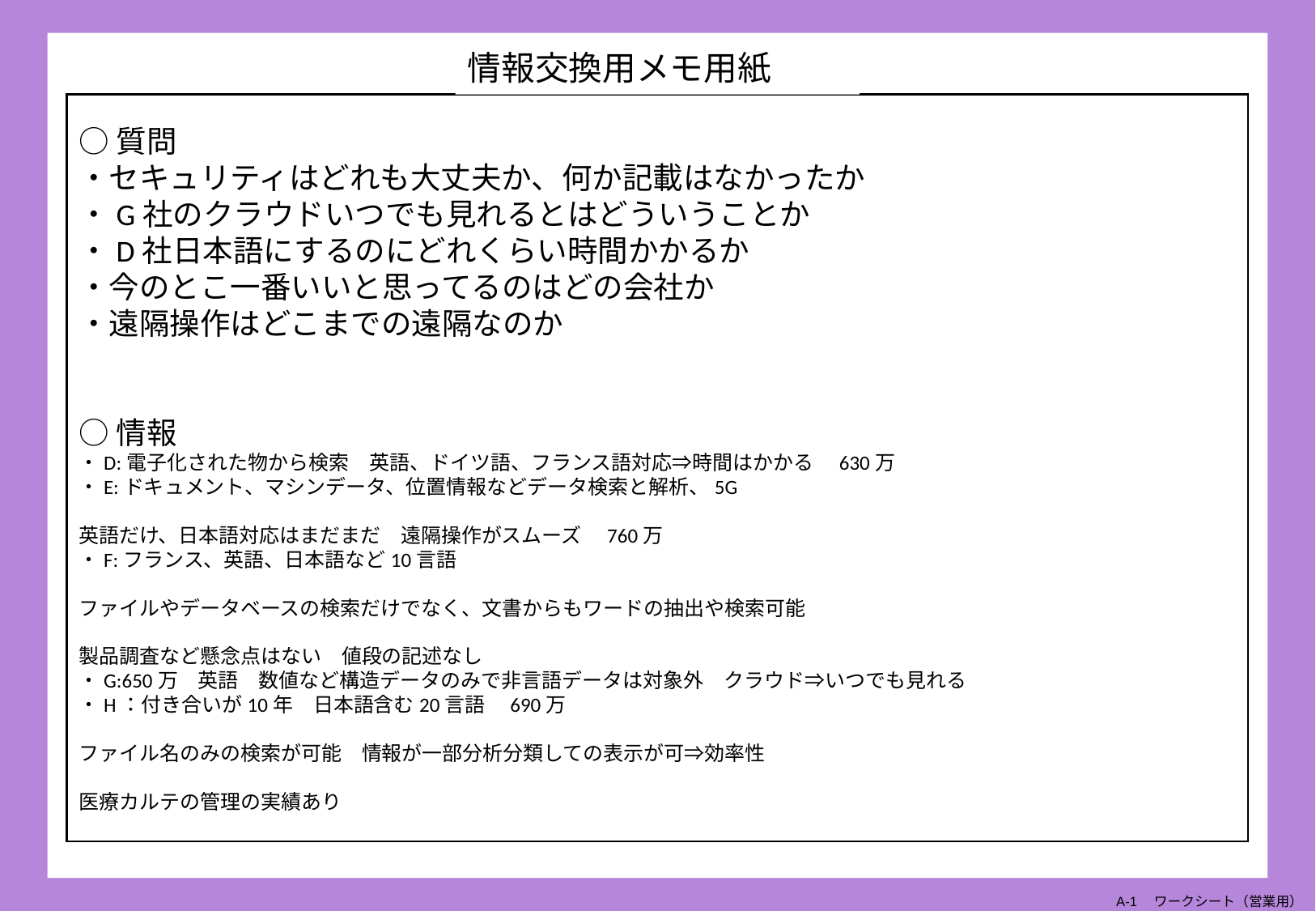

# 情報交換用メモ用紙
○質問
・セキュリティはどれも大丈夫か、何か記載はなかったか
・G社のクラウドいつでも見れるとはどういうことか
・D社日本語にするのにどれくらい時間かかるか
・今のとこ一番いいと思ってるのはどの会社か
・遠隔操作はどこまでの遠隔なのか

○情報
・D:電子化された物から検索　英語、ドイツ語、フランス語対応⇒時間はかかる　630万
・E:ドキュメント、マシンデータ、位置情報などデータ検索と解析、5G

英語だけ、日本語対応はまだまだ　遠隔操作がスムーズ　760万
・F:フランス、英語、日本語など10言語

ファイルやデータベースの検索だけでなく、文書からもワードの抽出や検索可能

製品調査など懸念点はない　値段の記述なし
・G:650万　英語　数値など構造データのみで非言語データは対象外　クラウド⇒いつでも見れる
・H：付き合いが10年　日本語含む20言語　690万

ファイル名のみの検索が可能　情報が一部分析分類しての表示が可⇒効率性

医療カルテの管理の実績あり